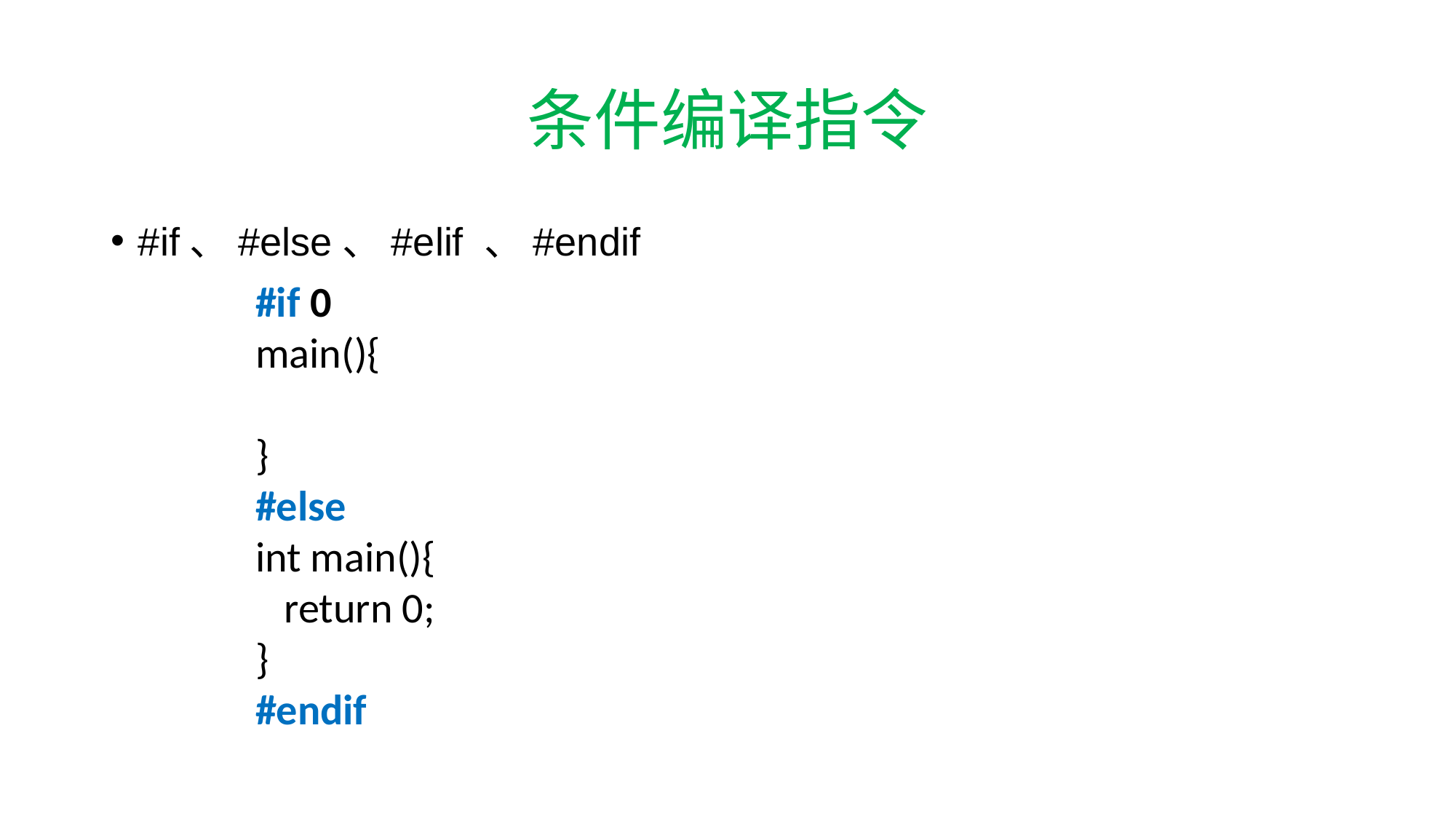

# 条件编译指令
#if、#else、#elif 、#endif
#if 0
main(){

}
#else
int main(){
   return 0;
}
#endif